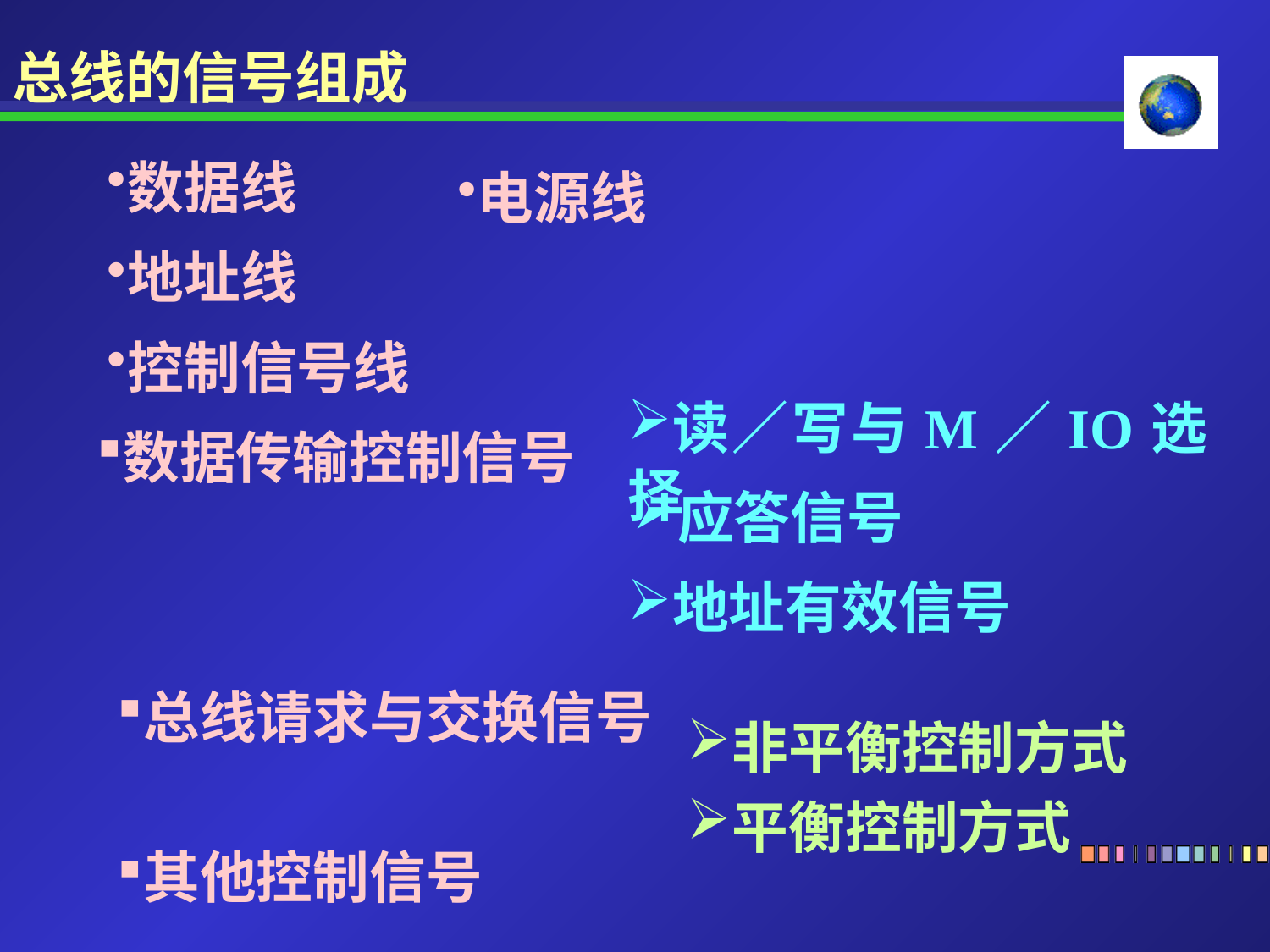

总线的信号组成
数据线
电源线
地址线
控制信号线
读／写与M／IO选择
数据传输控制信号
应答信号
地址有效信号
总线请求与交换信号
非平衡控制方式
平衡控制方式
其他控制信号
110